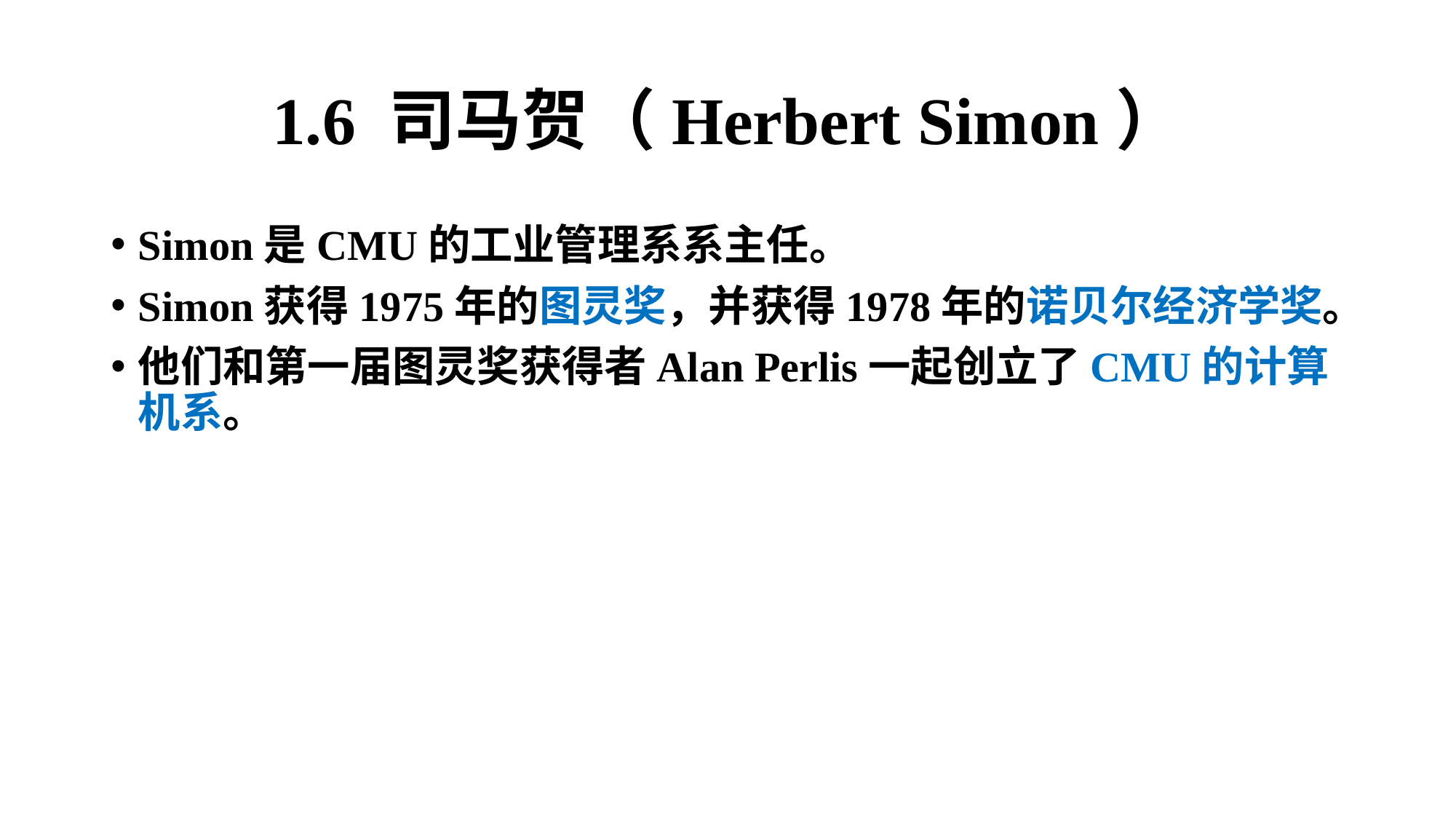

# 1.6 司马贺（Herbert Simon）
Simon是CMU的工业管理系系主任。
Simon获得1975年的图灵奖，并获得1978年的诺贝尔经济学奖。
他们和第一届图灵奖获得者Alan Perlis一起创立了CMU的计算机系。